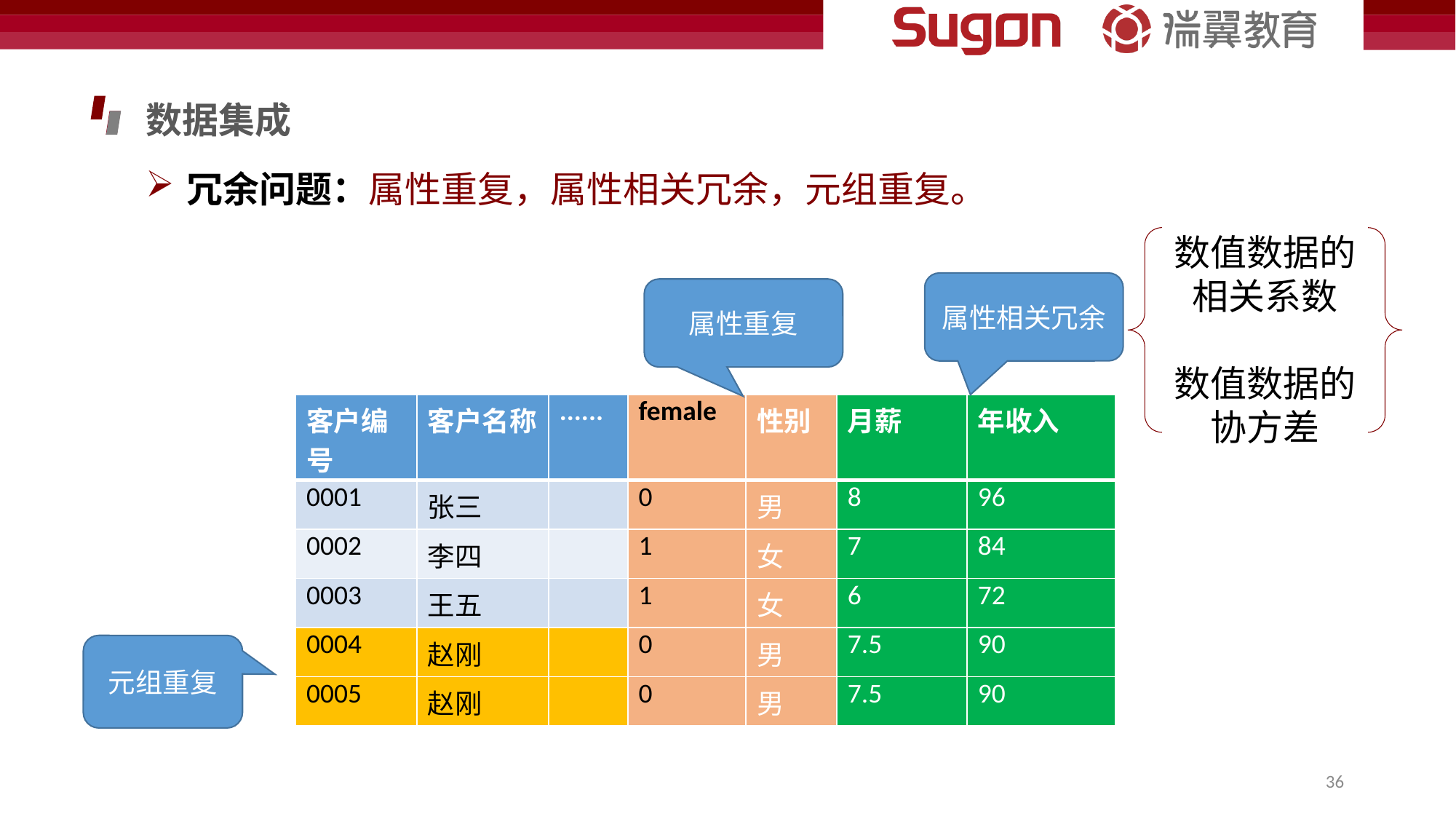

数据集成

冗余问题：属性重复，属性相关冗余，元组重复。
数值数据的相关系数

数值数据的协方差
属性相关冗余
属性重复
| 客户编号 | 客户名称 | ...... | female | 性别 | 月薪 | 年收入 |
| --- | --- | --- | --- | --- | --- | --- |
| 0001 | 张三 |  | 0 | 男 | 8 | 96 |
| 0002 | 李四 |  | 1 | 女 | 7 | 84 |
| 0003 | 王五 |  | 1 | 女 | 6 | 72 |
| 0004 | 赵刚 |  | 0 | 男 | 7.5 | 90 |
| 0005 | 赵刚 |  | 0 | 男 | 7.5 | 90 |
元组重复
36